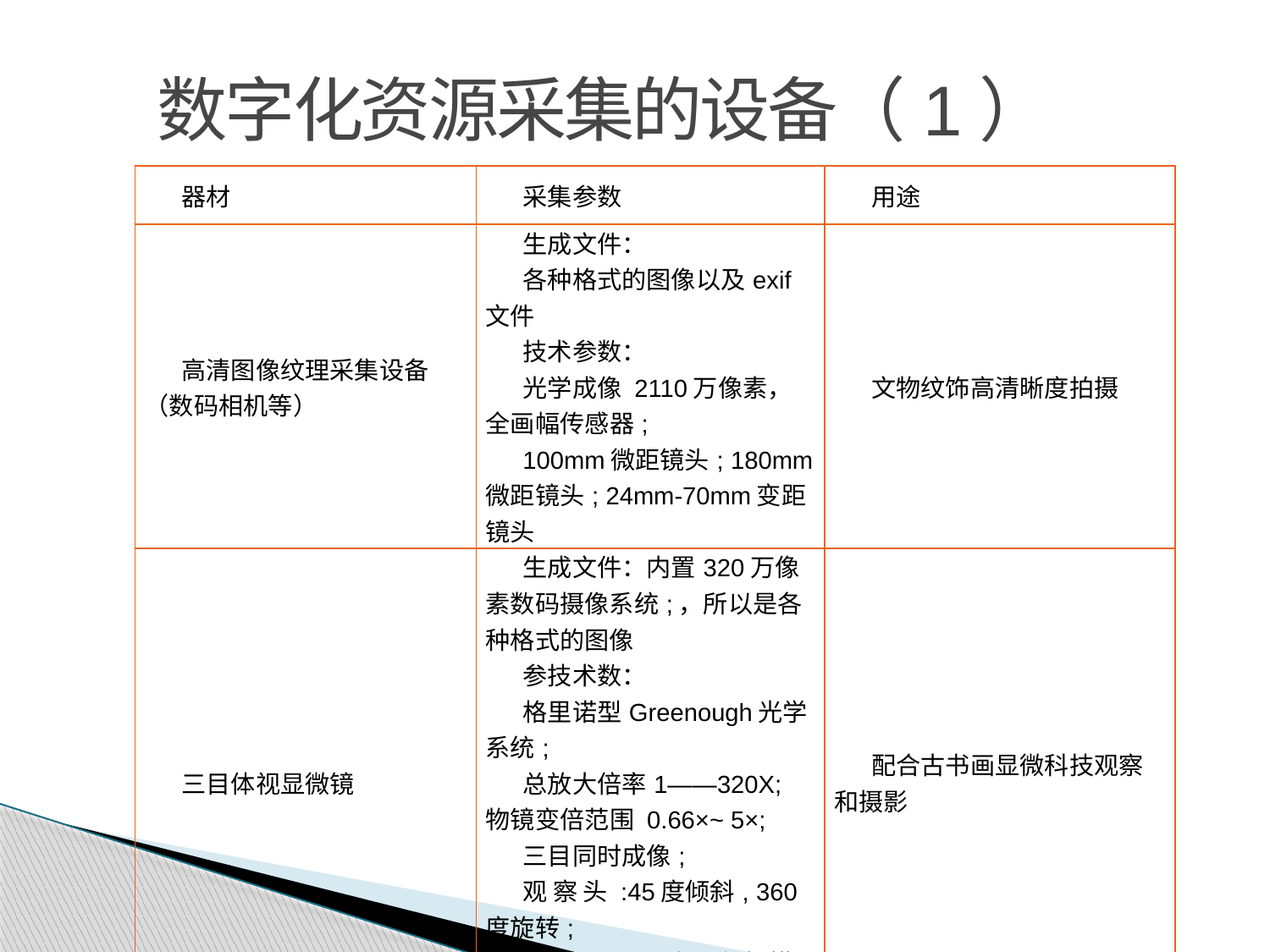

数字化资源采集的设备（1）
| 器材 | 采集参数 | 用途 |
| --- | --- | --- |
| 高清图像纹理采集设备（数码相机等） | 生成文件： 各种格式的图像以及exif文件 技术参数： 光学成像 2110万像素，全画幅传感器; 100mm微距镜头; 180mm微距镜头; 24mm-70mm变距镜头 | 文物纹饰高清晰度拍摄 |
| 三目体视显微镜 | 生成文件：内置320万像素数码摄像系统;，所以是各种格式的图像 参技术数： 格里诺型Greenough光学系统; 总放大倍率1——320X; 物镜变倍范围 0.66×~ 5×; 三目同时成像;  观 察 头 :45度倾斜, 360度旋转; 1/2”CMOS彩色逐行扫描; 配套图像分析软件 | 配合古书画显微科技观察和摄影 |